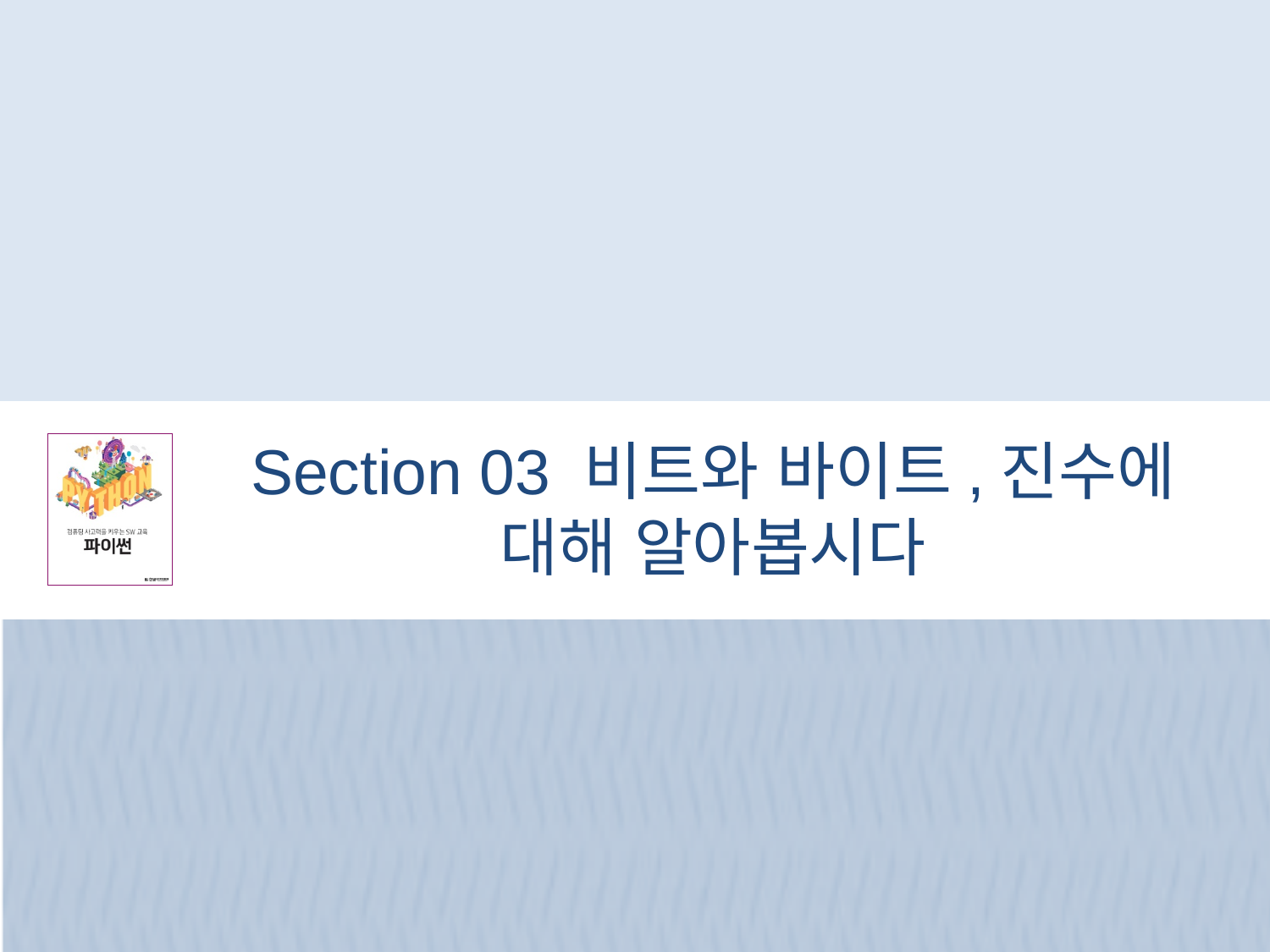

# Section 03 비트와 바이트,진수에 대해 알아봅시다